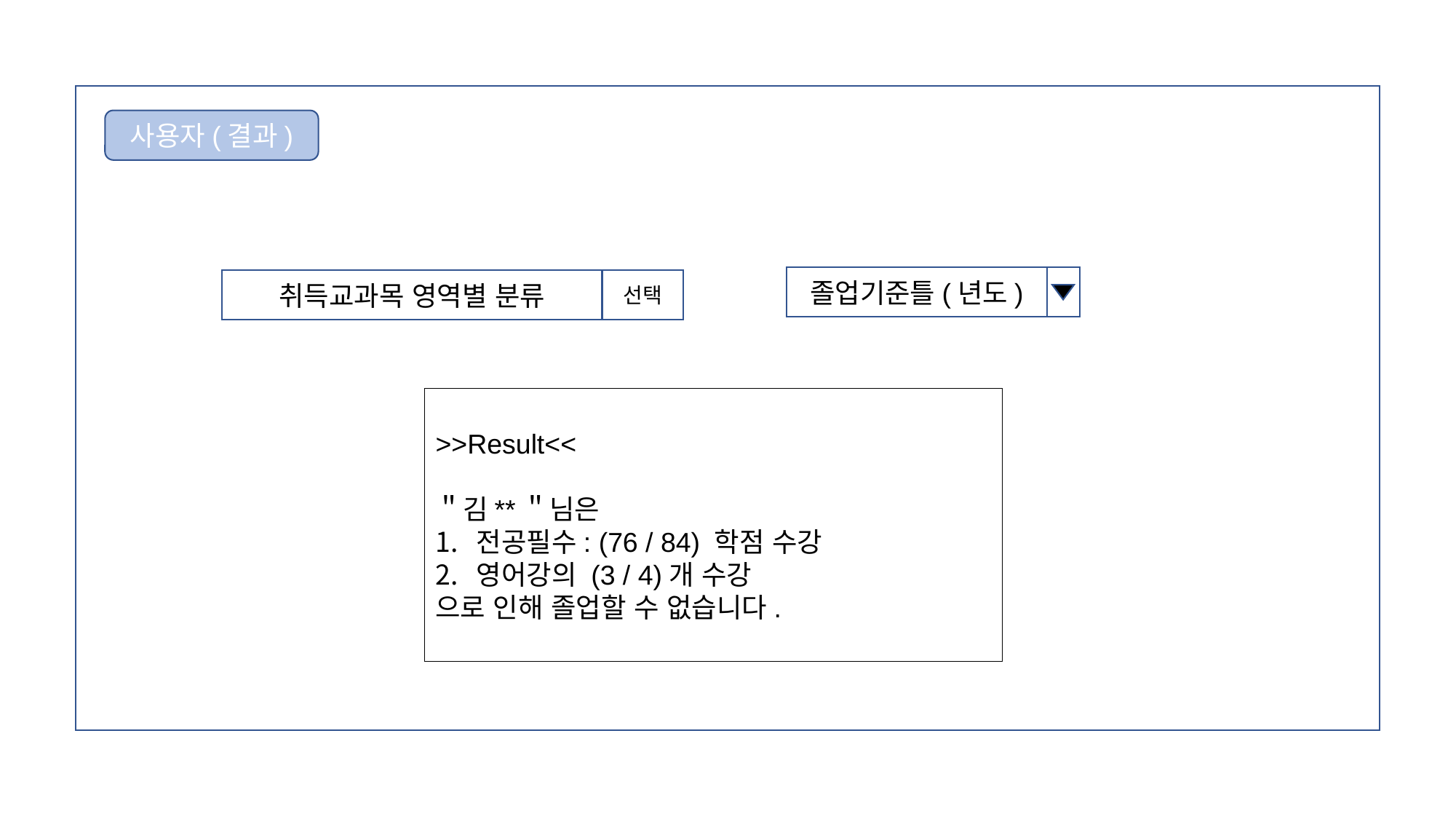

사용자(결과)
졸업기준틀(년도)

취득교과목 영역별 분류
선택

>>Result<<

＂김**＂님은
전공필수: (76 / 84) 학점 수강
영어강의 (3 / 4)개 수강
으로 인해 졸업할 수 없습니다.